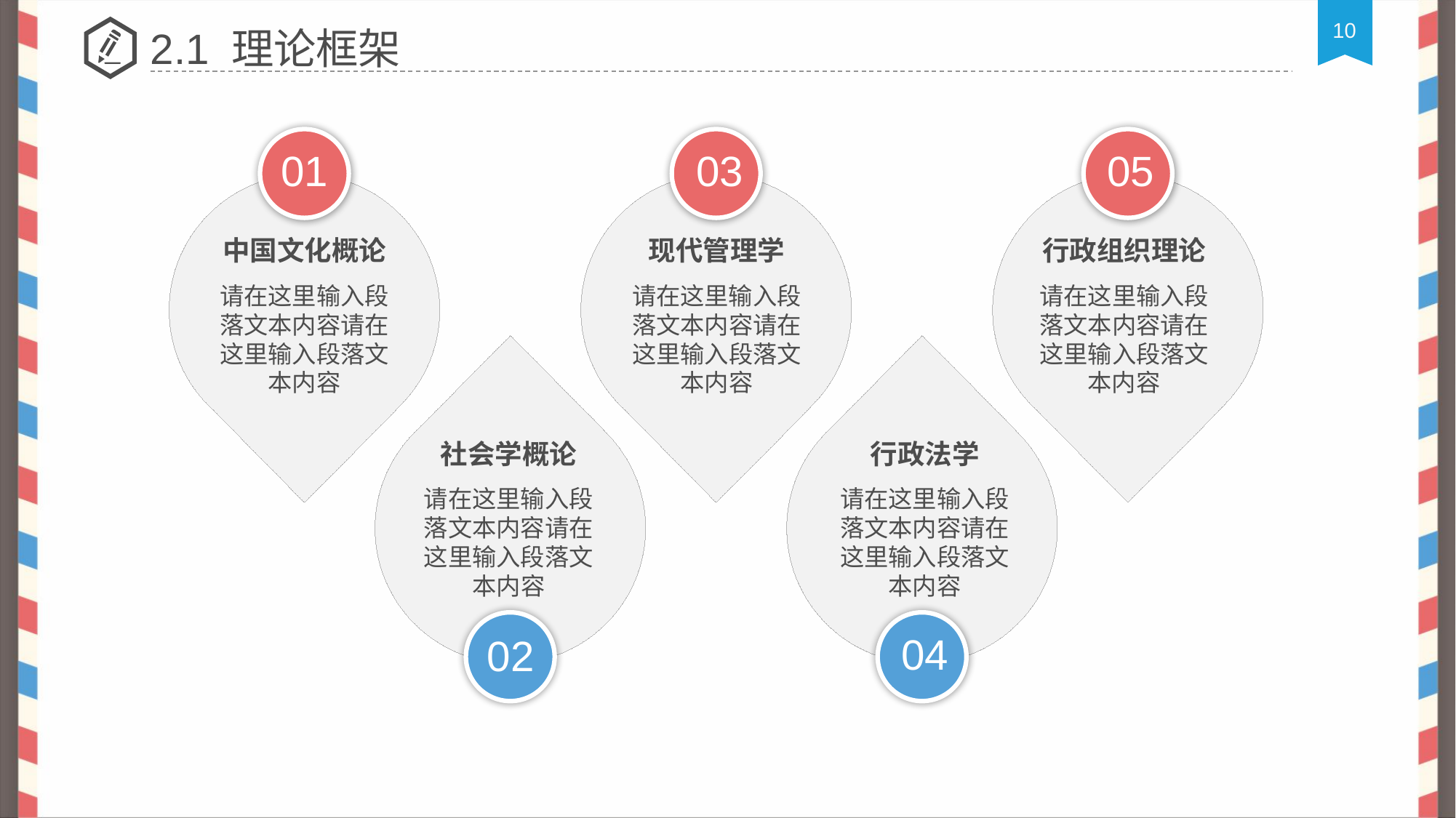

2.1 理论框架

01
03
05

中国文化概论
现代管理学
行政组织理论
请在这里输入段落文本内容请在这里输入段落文本内容
请在这里输入段落文本内容请在这里输入段落文本内容
请在这里输入段落文本内容请在这里输入段落文本内容

社会学概论
行政法学
请在这里输入段落文本内容请在这里输入段落文本内容
请在这里输入段落文本内容请在这里输入段落文本内容

04
02